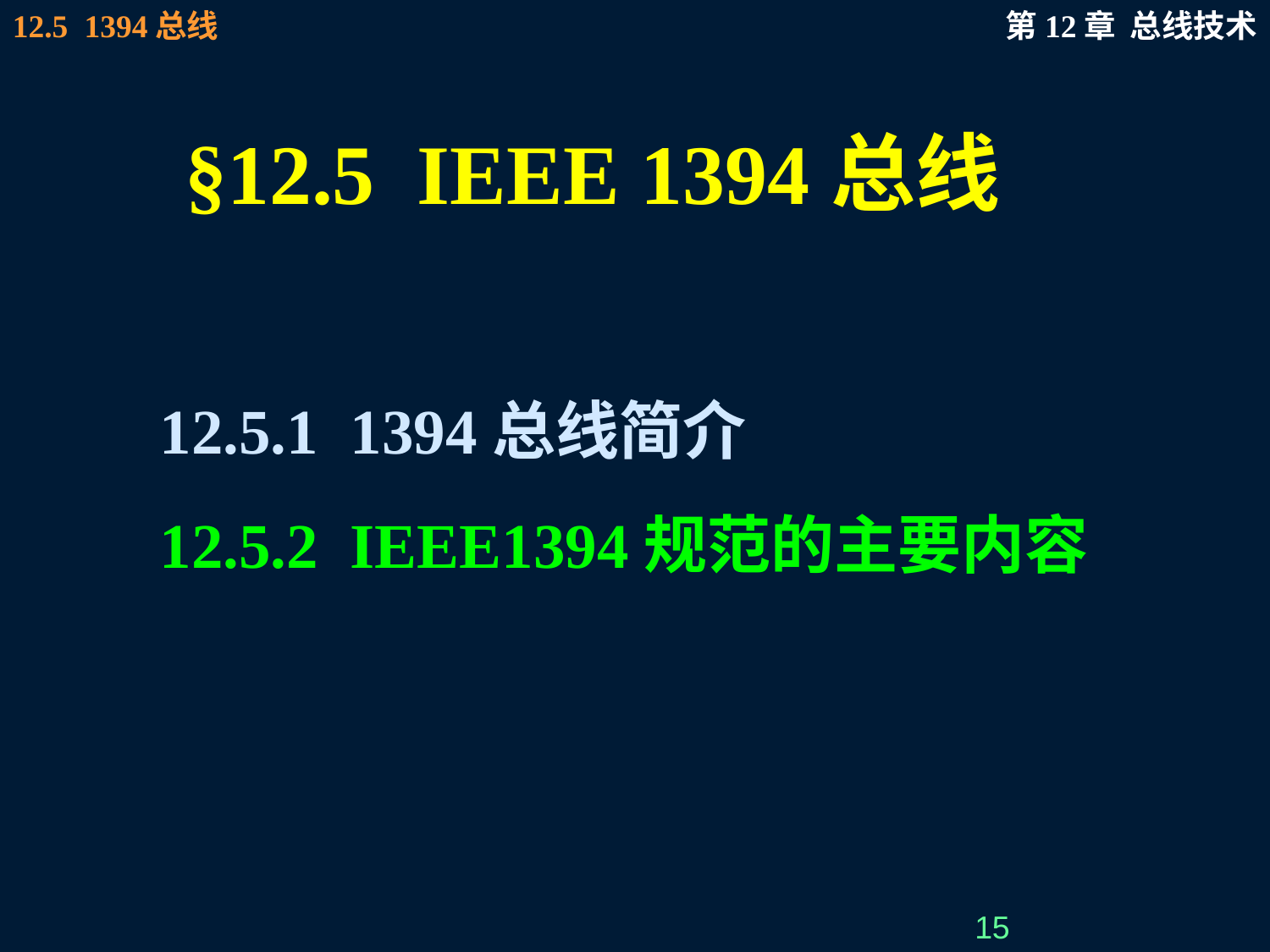

# §12.5  IEEE 1394总线
12.5.1  1394总线简介
12.5.2  IEEE1394规范的主要内容